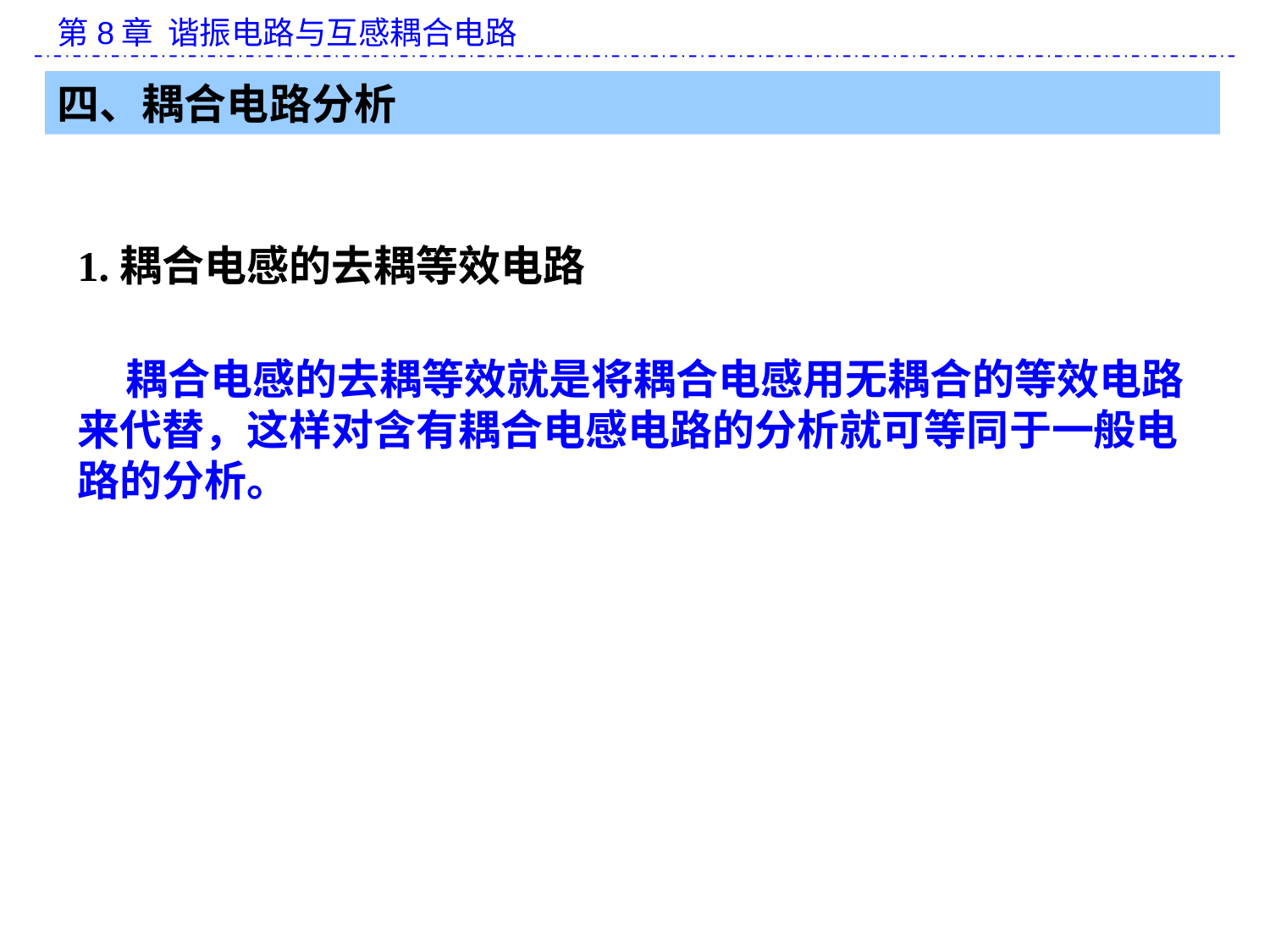

四、耦合电路分析
1.耦合电感的去耦等效电路
    耦合电感的去耦等效就是将耦合电感用无耦合的等效电路来代替，这样对含有耦合电感电路的分析就可等同于一般电路的分析。